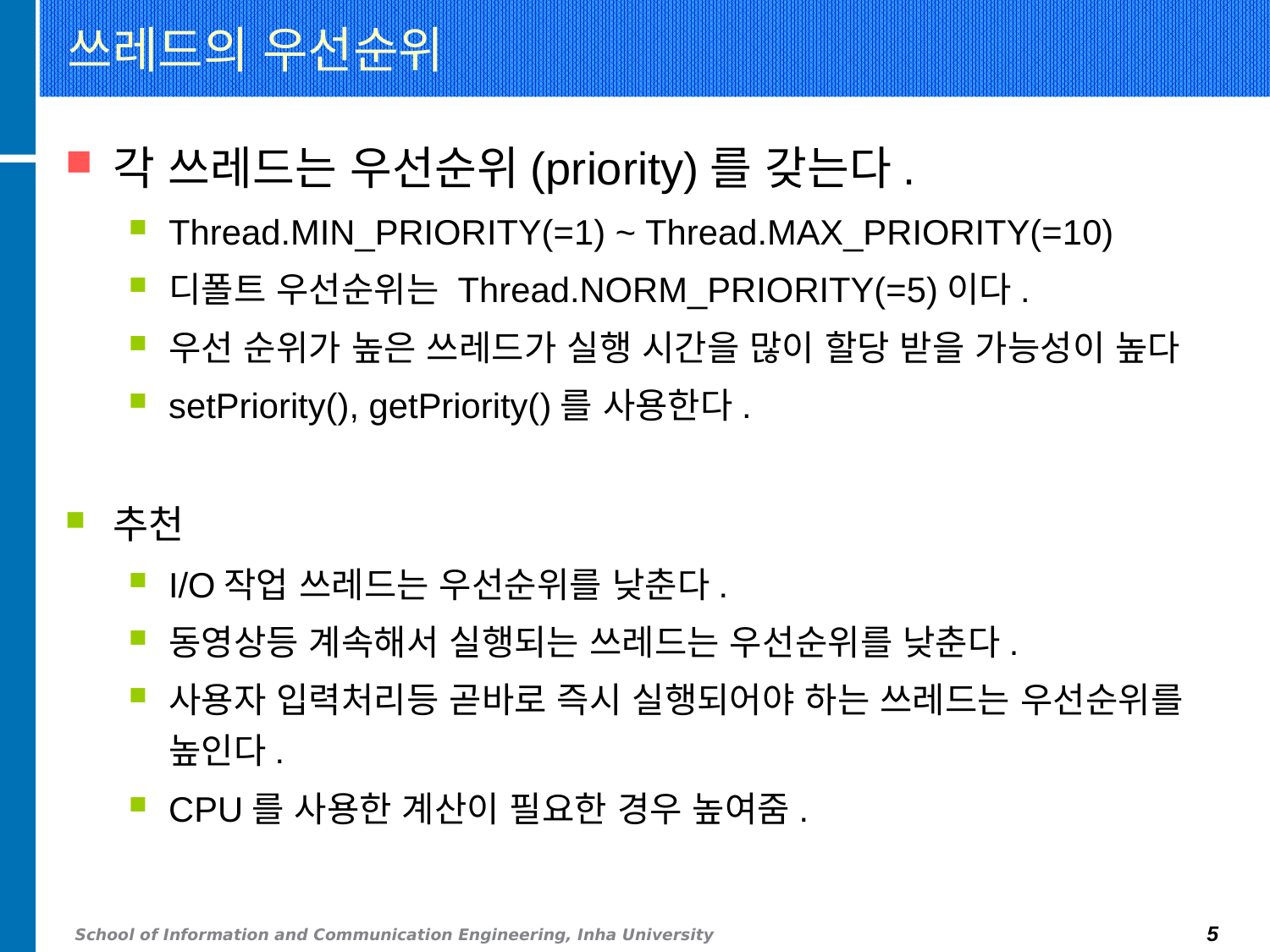

# 쓰레드의 우선순위
각 쓰레드는 우선순위(priority)를 갖는다.
Thread.MIN_PRIORITY(=1) ~ Thread.MAX_PRIORITY(=10)
디폴트 우선순위는 Thread.NORM_PRIORITY(=5)이다.
우선 순위가 높은 쓰레드가 실행 시간을 많이 할당 받을 가능성이 높다
setPriority(), getPriority()를 사용한다.

추천
I/O작업 쓰레드는 우선순위를 낮춘다.
동영상등 계속해서 실행되는 쓰레드는 우선순위를 낮춘다.
사용자 입력처리등 곧바로 즉시 실행되어야 하는 쓰레드는 우선순위를 높인다.
CPU를 사용한 계산이 필요한 경우 높여줌.